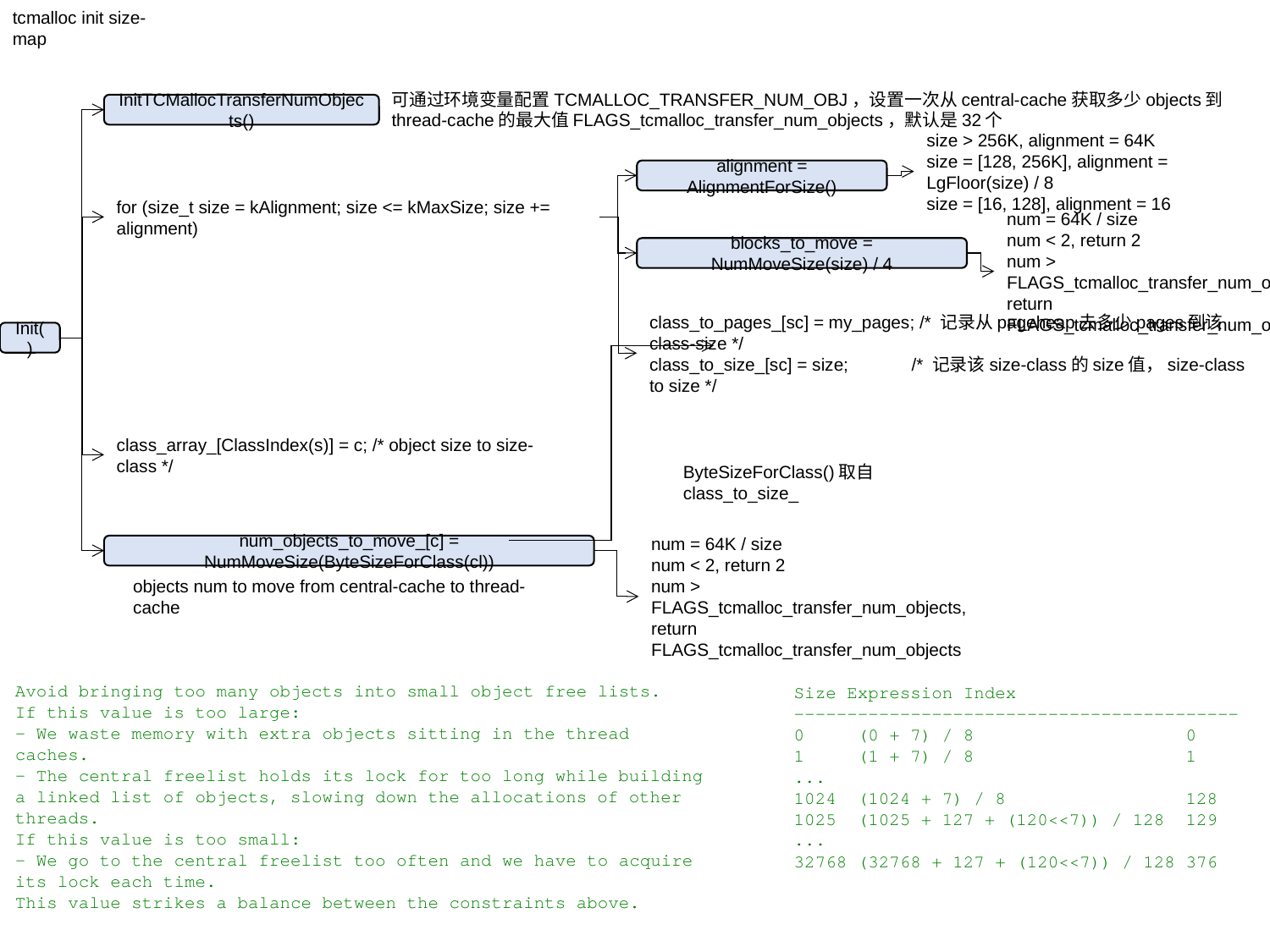

tcmalloc init size-map
可通过环境变量配置TCMALLOC_TRANSFER_NUM_OBJ，设置一次从central-cache获取多少objects到thread-cache的最大值FLAGS_tcmalloc_transfer_num_objects，默认是32个
InitTCMallocTransferNumObjects()
size > 256K, alignment = 64K
size = [128, 256K], alignment = LgFloor(size) / 8
size = [16, 128], alignment = 16
alignment = AlignmentForSize()
for (size_t size = kAlignment; size <= kMaxSize; size += alignment)
num = 64K / size
num < 2, return 2
num > FLAGS_tcmalloc_transfer_num_objects,
return FLAGS_tcmalloc_transfer_num_objects
blocks_to_move = NumMoveSize(size) / 4
class_to_pages_[sc] = my_pages; /* 记录从pageheap去多少pages到该class-size */
class_to_size_[sc] = size;             /* 记录该size-class的size值，size-class to size */
Init()
class_array_[ClassIndex(s)] = c; /* object size to size-class */
ByteSizeForClass()取自class_to_size_
num = 64K / size
num < 2, return 2
num > FLAGS_tcmalloc_transfer_num_objects,
return FLAGS_tcmalloc_transfer_num_objects
num_objects_to_move_[c] = NumMoveSize(ByteSizeForClass(cl))
objects num to move from central-cache to thread-cache
Avoid bringing too many objects into small object free lists.
If this value is too large:
- We waste memory with extra objects sitting in the thread caches.
- The central freelist holds its lock for too long while building a linked list of objects, slowing down the allocations of other threads.
If this value is too small:
- We go to the central freelist too often and we have to acquire its lock each time.
This value strikes a balance between the constraints above.
Size Expression Index
------------------------------------------
0     (0 + 7) / 8                    0
1     (1 + 7) / 8                    1
...
1024  (1024 + 7) / 8                 128
1025  (1025 + 127 + (120<<7)) / 128  129
...
32768 (32768 + 127 + (120<<7)) / 128 376